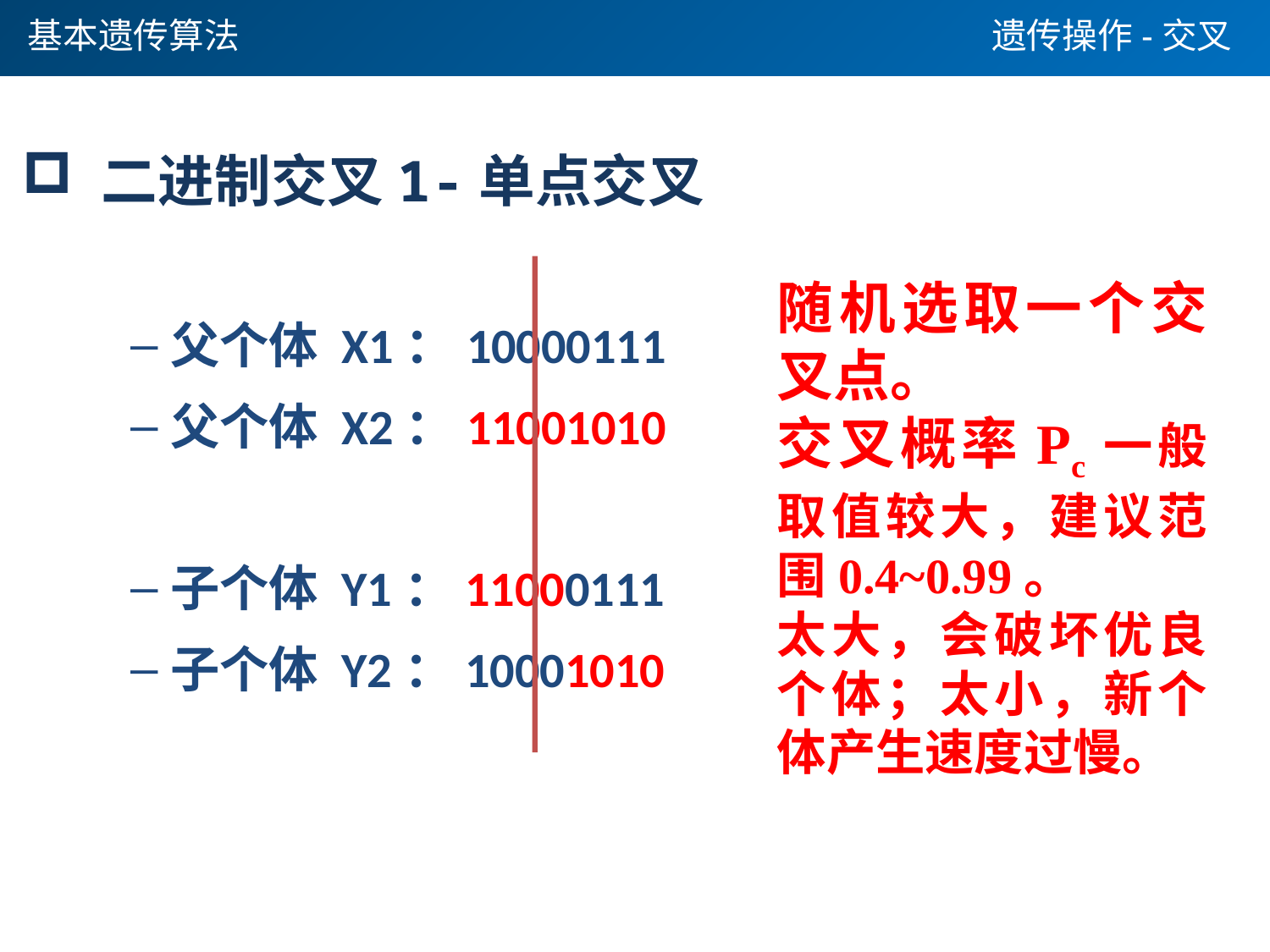

基本遗传算法
遗传操作-交叉
 二进制交叉1-单点交叉

随机选取一个交叉点。
交叉概率Pc一般取值较大，建议范围0.4~0.99。
太大，会破坏优良个体；太小，新个体产生速度过慢。

父个体 X1：10000111
父个体 X2：11001010

子个体 Y1：11000111
子个体 Y2：10001010

42